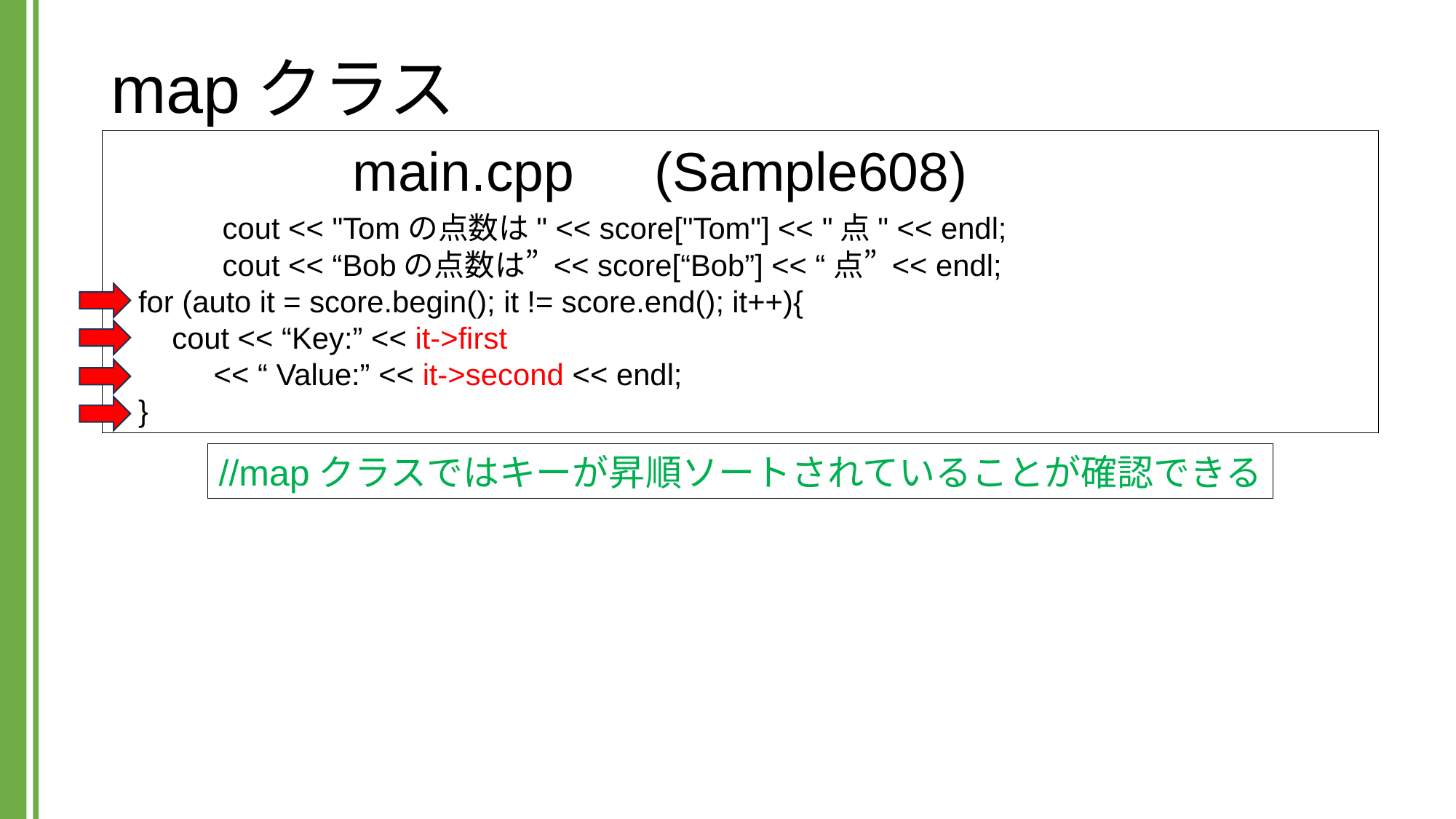

# mapクラス
	cout << "Tomの点数は" << score["Tom"] << "点" << endl;
	cout << “Bobの点数は” << score[“Bob”] << “点” << endl;
   for (auto it = score.begin(); it != score.end(); it++){
       cout << “Key:” << it->first
            << “ Value:” << it->second << endl;
   }
                main.cpp　(Sample608)

//mapクラスではキーが昇順ソートされていることが確認できる